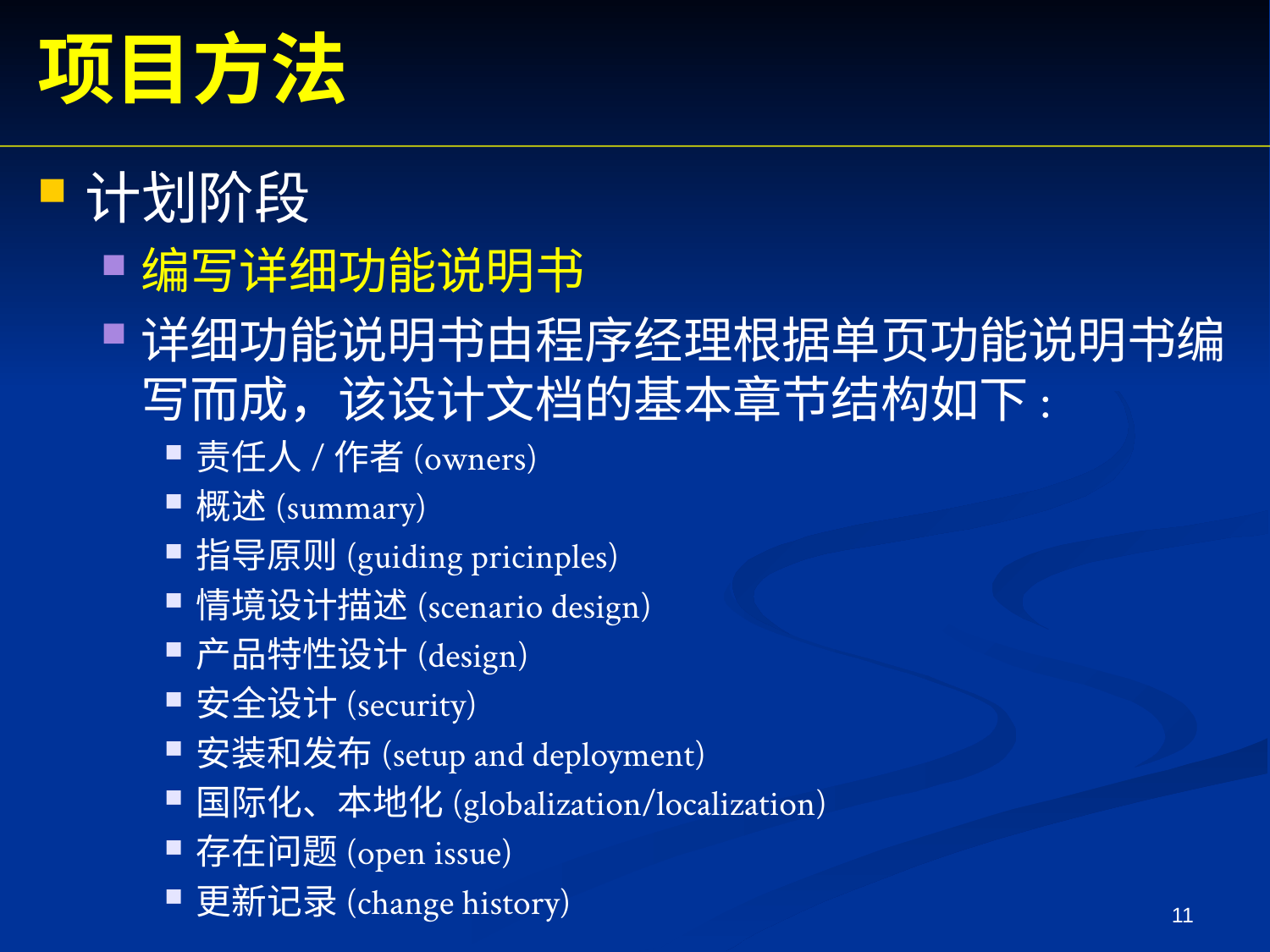

项目方法

计划阶段
编写详细功能说明书
详细功能说明书由程序经理根据单页功能说明书编写而成，该设计文档的基本章节结构如下:
责任人/作者(owners)
概述(summary)
指导原则(guiding pricinples)
情境设计描述(scenario design)
产品特性设计(design)
安全设计(security)
安装和发布(setup and deployment)
国际化、本地化(globalization/localization)
存在问题(open issue)
更新记录(change history)

11